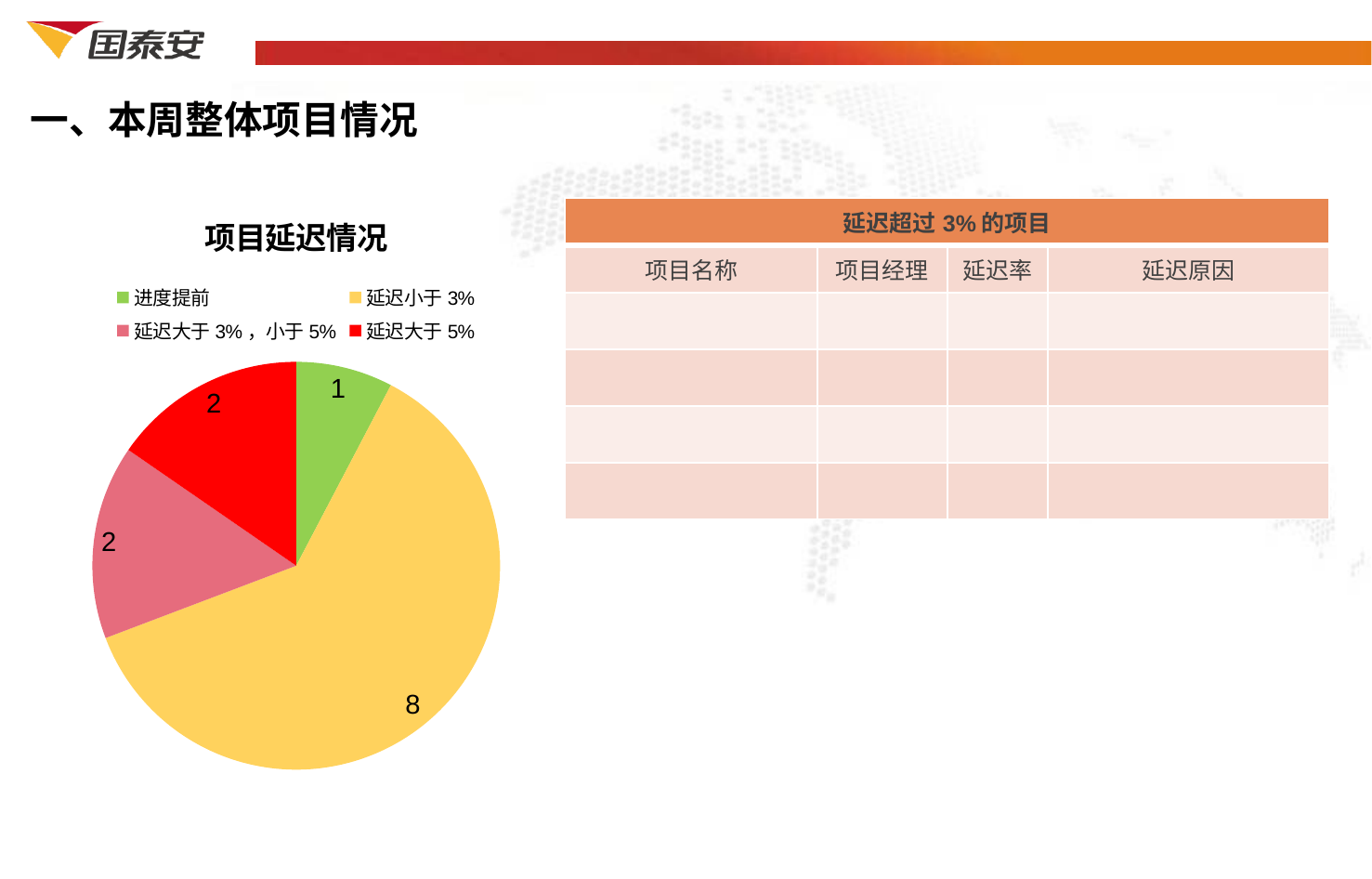

一、本周整体项目情况

### Chart:

| Category | 项目延迟情况 |
|---|---|
| 进度提前 | 1.0 |
| 延迟小于3% | 8.0 |
| 延迟大于3%，小于5% | 2.0 |
| 延迟大于5% | 2.0 |
| 延迟超过3%的项目 |  |  |  |
| --- | --- | --- | --- |
| 项目名称 | 项目经理 | 延迟率 | 延迟原因 |
|  |  |  |  |
|  |  |  |  |
|  |  |  |  |
|  |  |  |  |